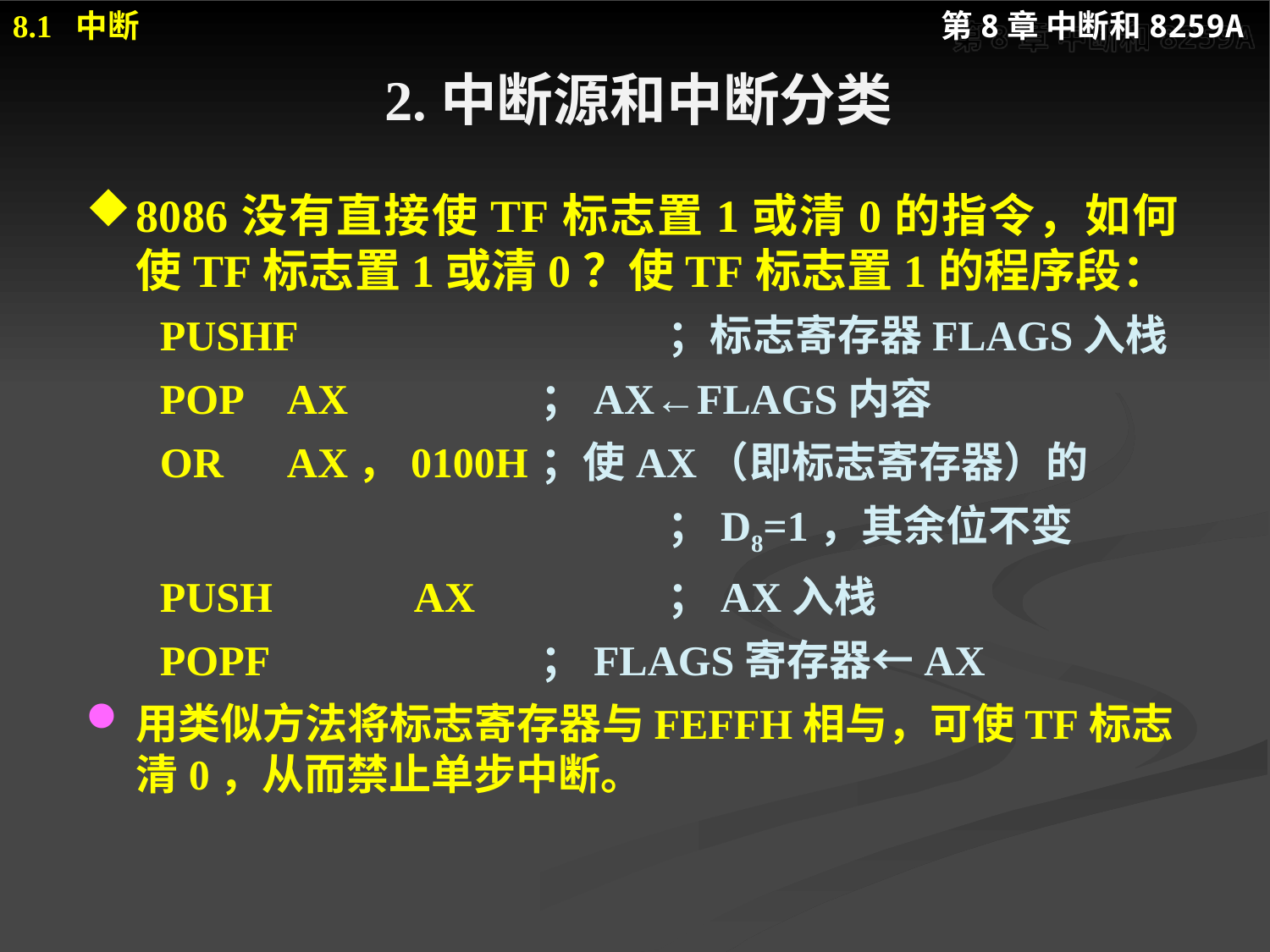

# 2.中断源和中断分类
8086没有直接使TF标志置1或清0的指令，如何使TF标志置1或清0？使TF标志置1的程序段：
	PUSHF			；标志寄存器FLAGS入栈
	POP   	AX		；AX←FLAGS内容
	OR     	AX，0100H	；使AX（即标志寄存器）的
					；D8=1，其余位不变
	PUSH   	AX		；AX入栈
	POPF			；FLAGS寄存器←AX
用类似方法将标志寄存器与FEFFH相与，可使TF标志清0，从而禁止单步中断。